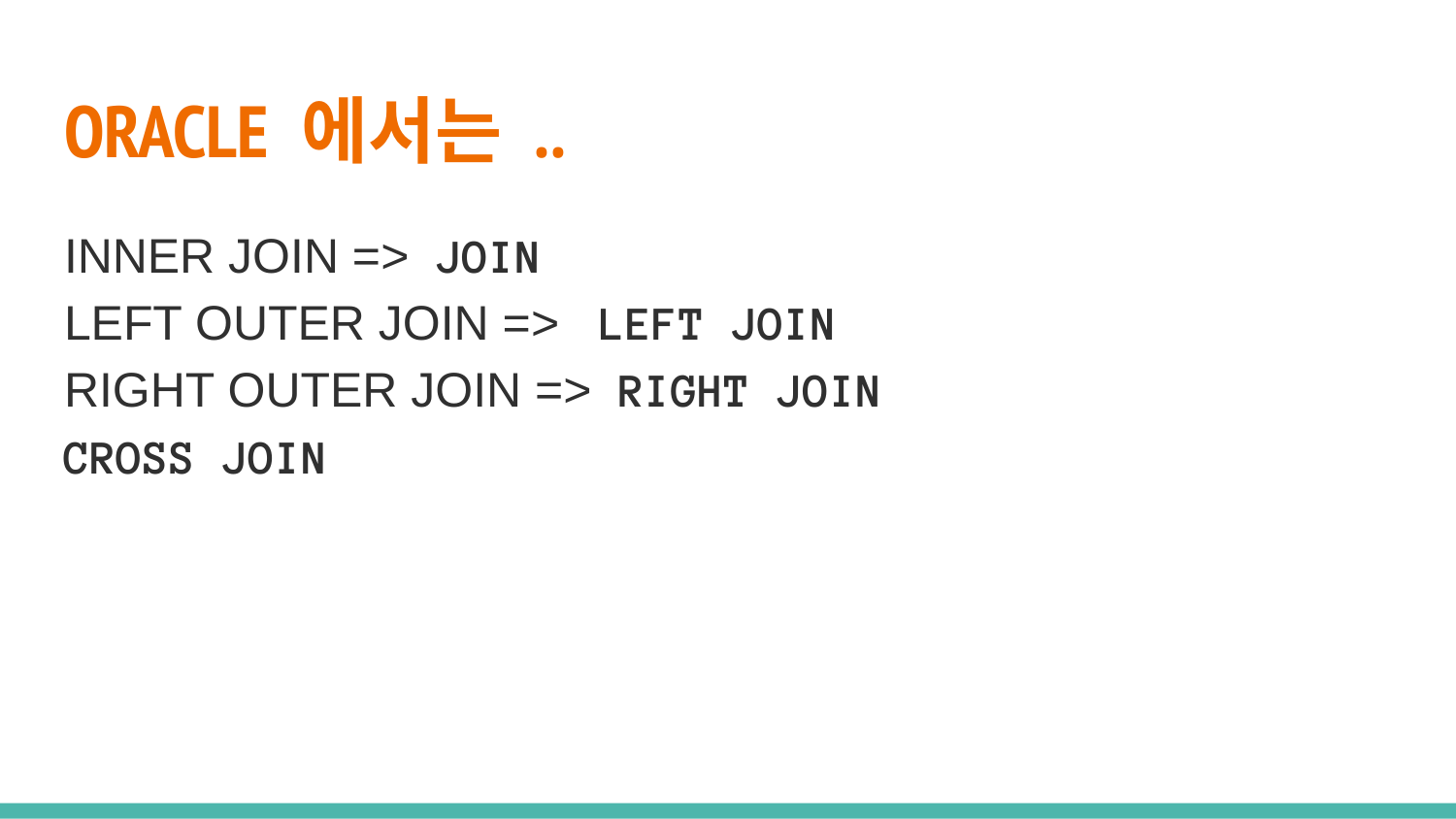

# ORACLE 에서는 ..
INNER JOIN =>  JOIN
LEFT OUTER JOIN =>  LEFT JOIN
RIGHT OUTER JOIN => RIGHT JOIN
CROSS JOIN